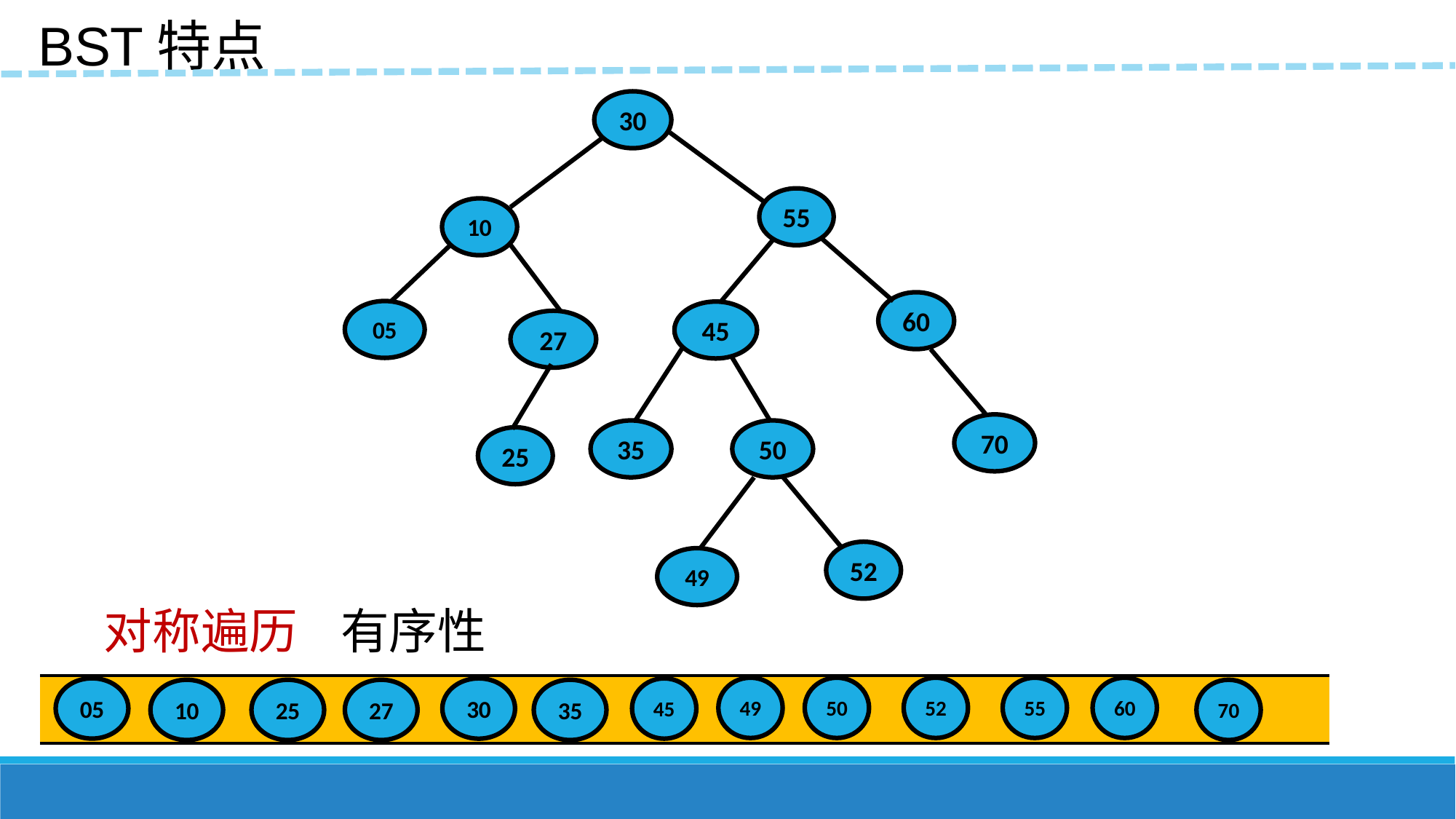

BST特点
30

55
10

60
05
45
27

70
50
35
25

52
49
对称遍历
有序性
|  |  |  |  |  |  |  |  |
| --- | --- | --- | --- | --- | --- | --- | --- |
49
50
52
55
60
05
30
45
10
25
27
35
70